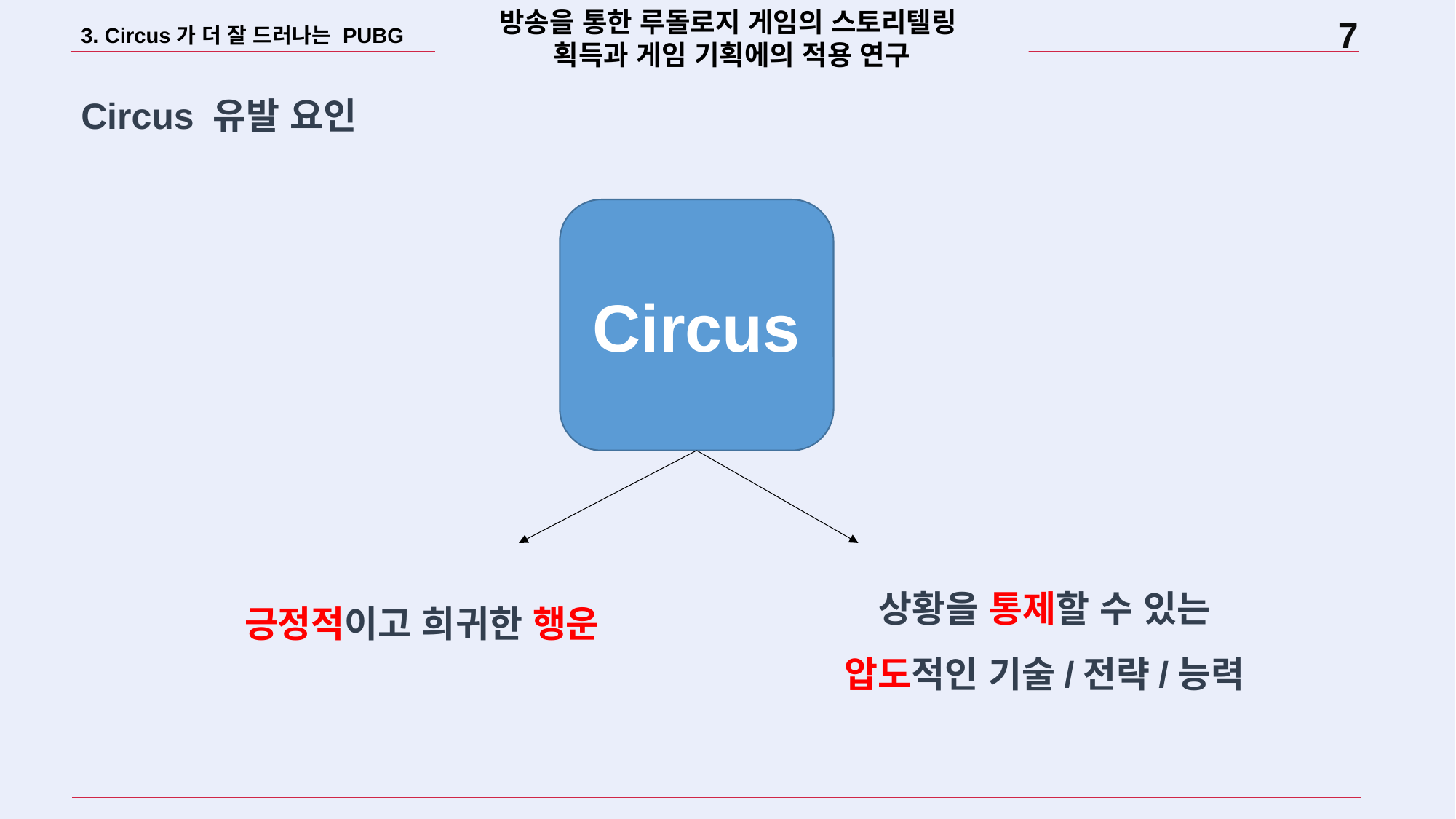

방송을 통한 루돌로지 게임의 스토리텔링
획득과 게임 기획에의 적용 연구
3. Circus가 더 잘 드러나는 PUBG
Circus 유발 요인
Circus
상황을 통제할 수 있는
압도적인 기술/전략/능력
긍정적이고 희귀한 행운